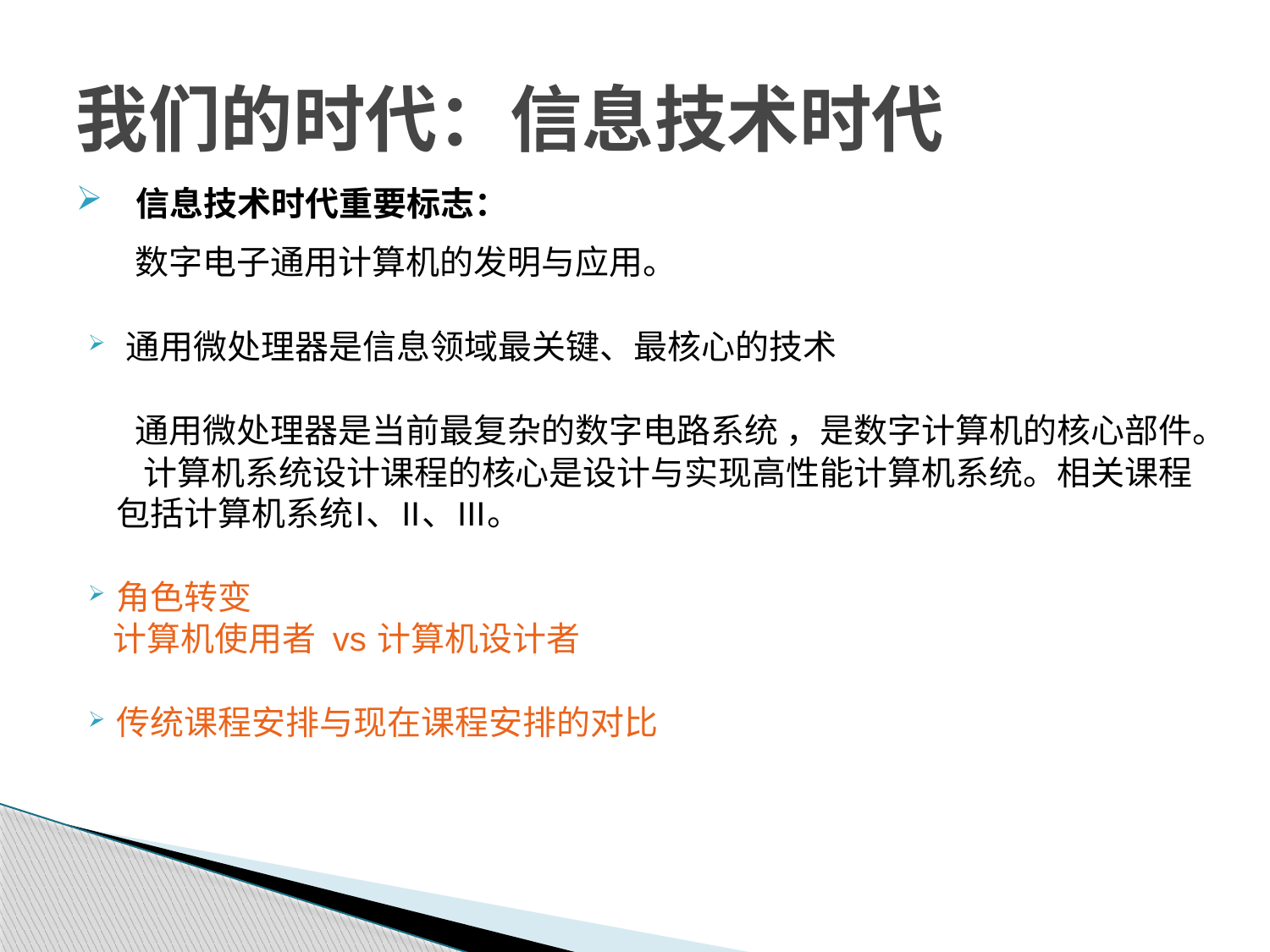

# 我们的时代：信息技术时代
信息技术时代重要标志：
      数字电子通用计算机的发明与应用。

 通用微处理器是信息领域最关键、最核心的技术

      通用微处理器是当前最复杂的数字电路系统 ，是数字计算机的核心部件。
       计算机系统设计课程的核心是设计与实现高性能计算机系统。相关课程包括计算机系统I、II、III。

角色转变
   计算机使用者  vs 计算机设计者

传统课程安排与现在课程安排的对比

10